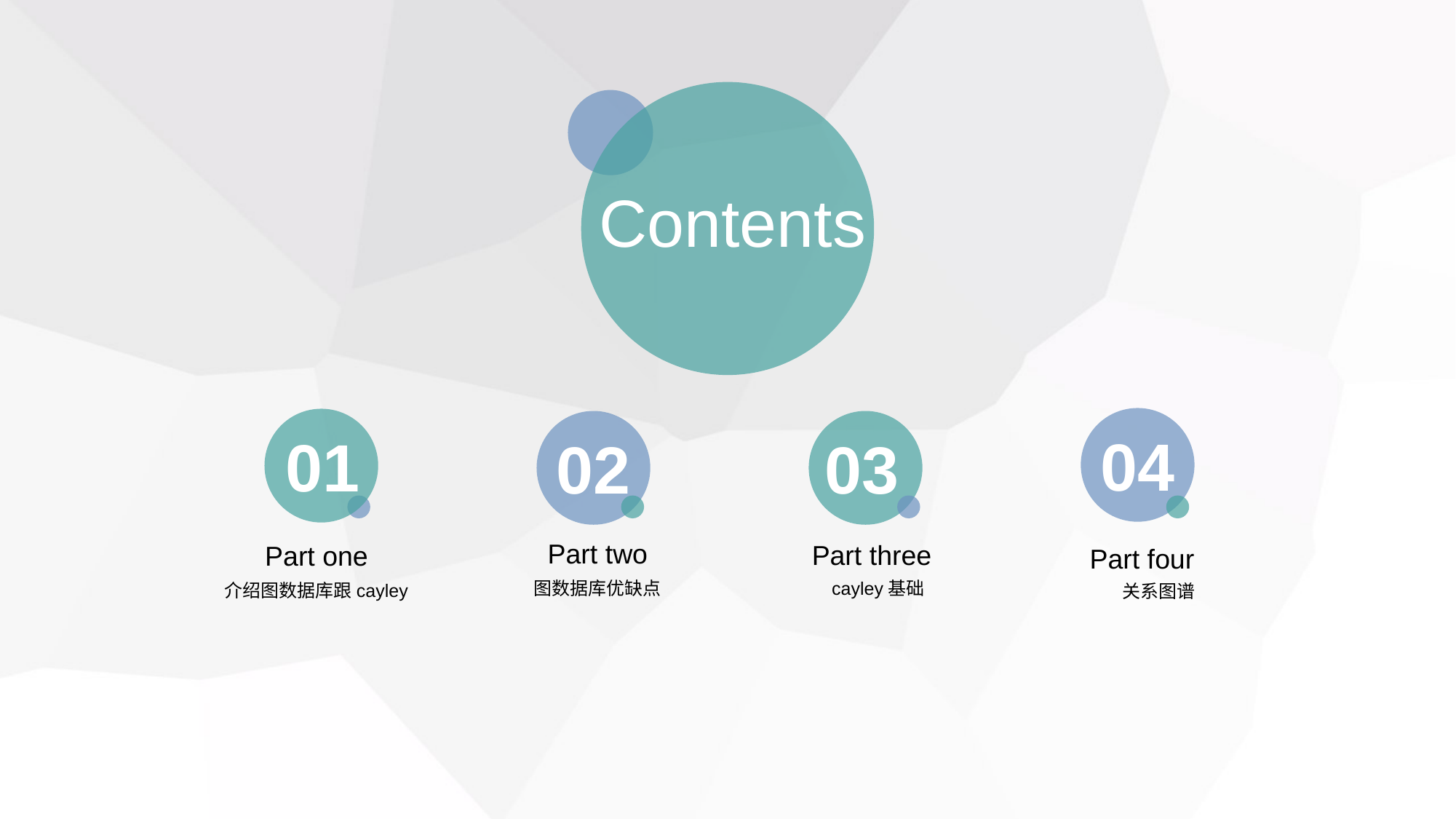

Contents

04
01
02
03

Part two
Part three
Part one
Part four
图数据库优缺点
cayley基础
介绍图数据库跟cayley
关系图谱